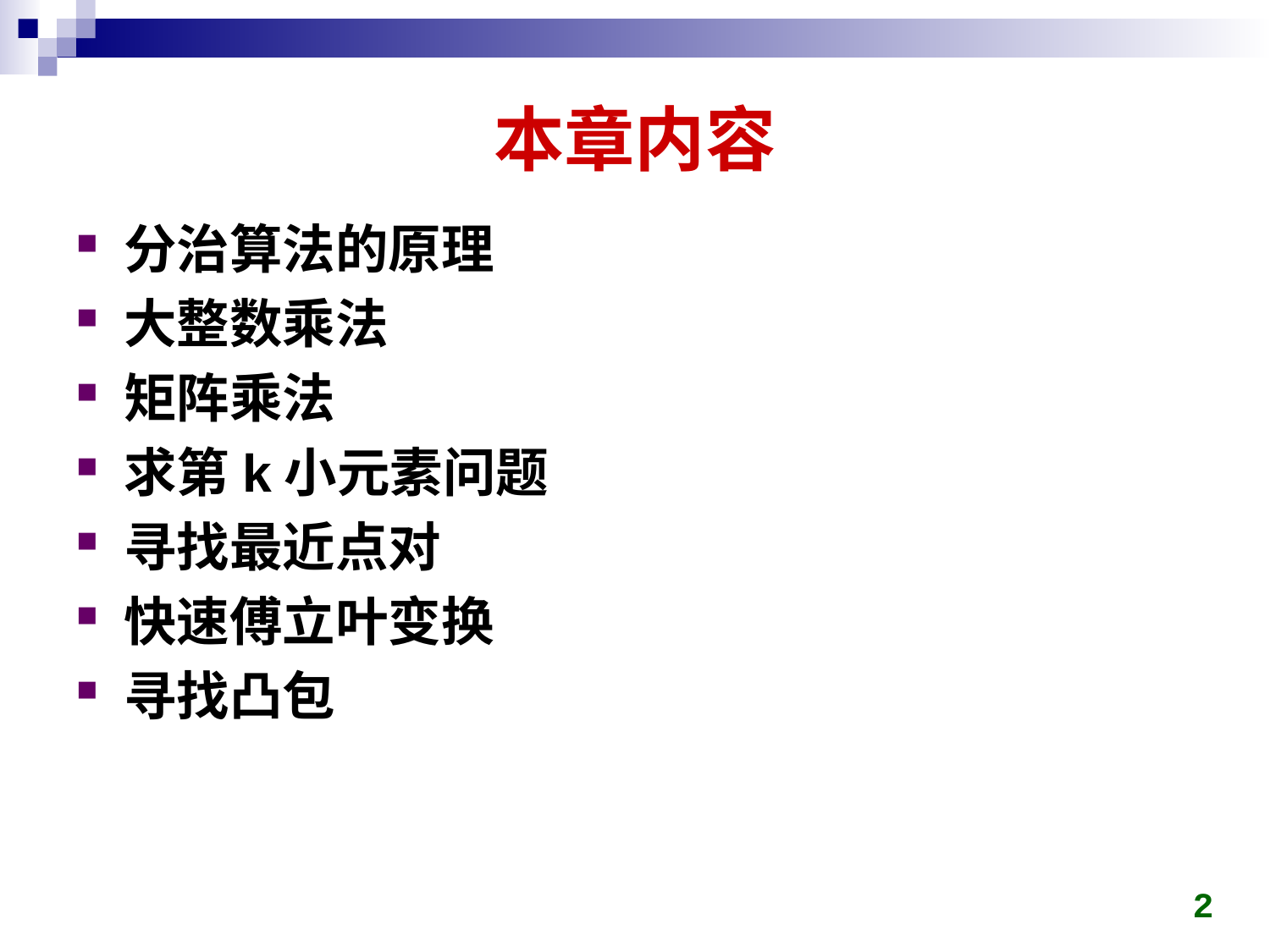

# 本章内容
分治算法的原理
大整数乘法
矩阵乘法
求第k小元素问题
寻找最近点对
快速傅立叶变换
寻找凸包

2